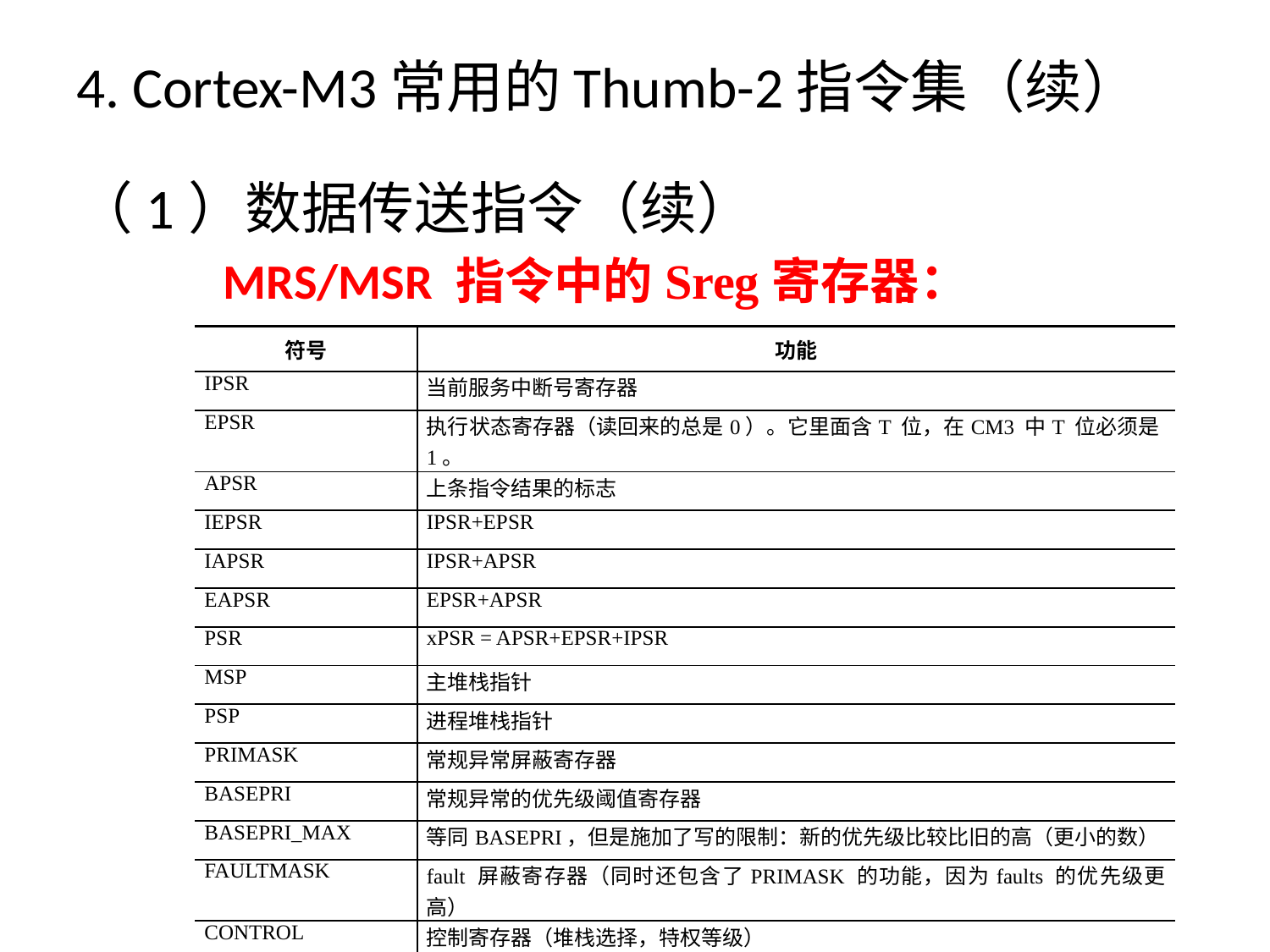

# 4. Cortex-M3常用的Thumb-2指令集（续）
（1）数据传送指令（续）
            MRS/MSR 指令中的Sreg寄存器：

| 符号 | 功能 |
| --- | --- |
| IPSR | 当前服务中断号寄存器 |
| EPSR | 执行状态寄存器（读回来的总是0）。它里面含T 位，在CM3 中T 位必须是1。 |
| APSR | 上条指令结果的标志 |
| IEPSR | IPSR+EPSR |
| IAPSR | IPSR+APSR |
| EAPSR | EPSR+APSR |
| PSR | xPSR = APSR+EPSR+IPSR |
| MSP | 主堆栈指针 |
| PSP | 进程堆栈指针 |
| PRIMASK | 常规异常屏蔽寄存器 |
| BASEPRI | 常规异常的优先级阈值寄存器 |
| BASEPRI\_MAX | 等同BASEPRI，但是施加了写的限制：新的优先级比较比旧的高（更小的数） |
| FAULTMASK | fault 屏蔽寄存器（同时还包含了PRIMASK 的功能，因为faults 的优先级更高） |
| CONTROL | 控制寄存器（堆栈选择，特权等级） |